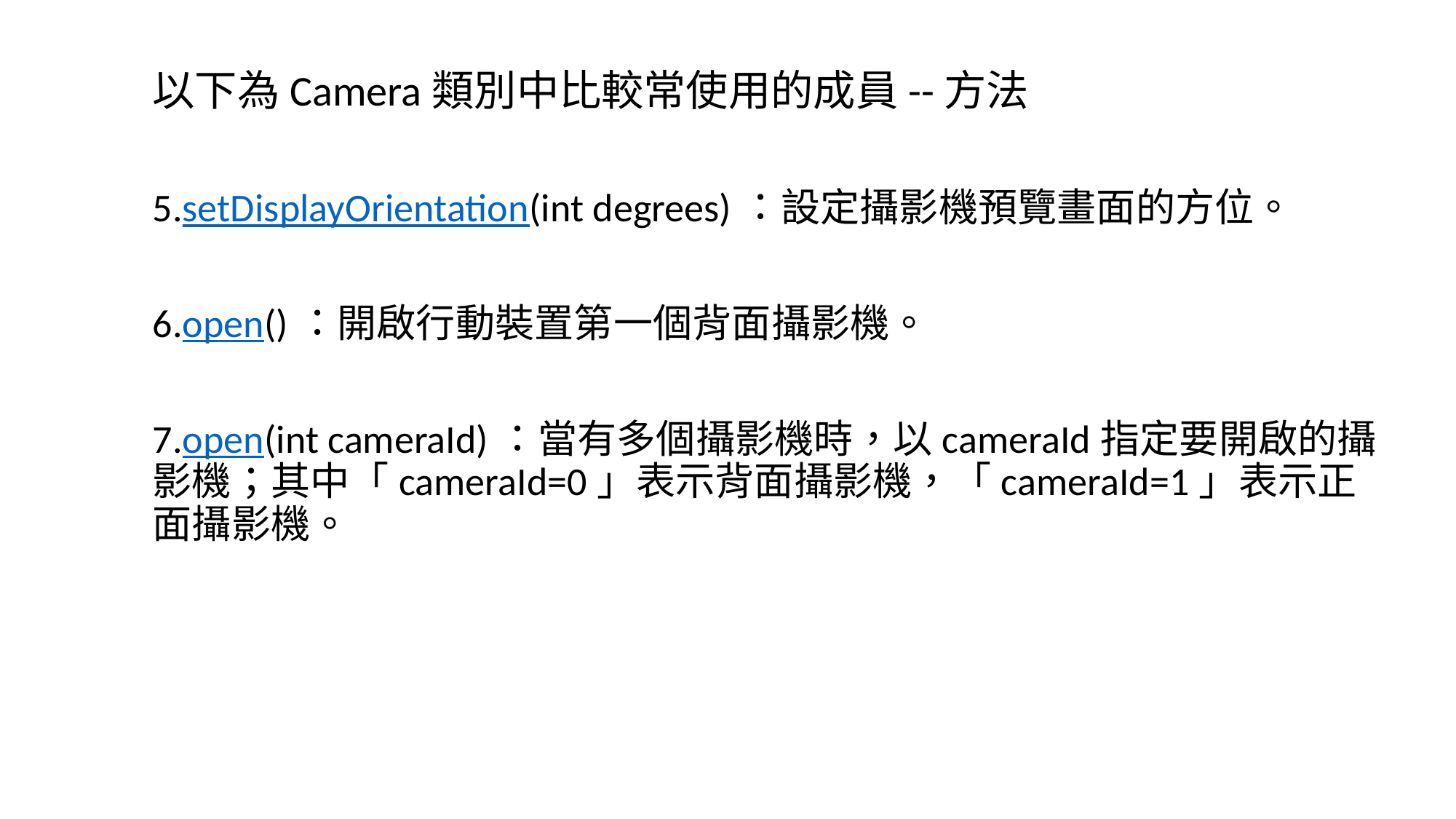

以下為Camera類別中比較常使用的成員--方法

5.setDisplayOrientation(int degrees)：設定攝影機預覽畫面的方位。

6.open()：開啟行動裝置第一個背面攝影機。

7.open(int cameraId)：當有多個攝影機時，以cameraId指定要開啟的攝影機；其中「cameraId=0」表示背面攝影機，「cameraId=1」表示正面攝影機。